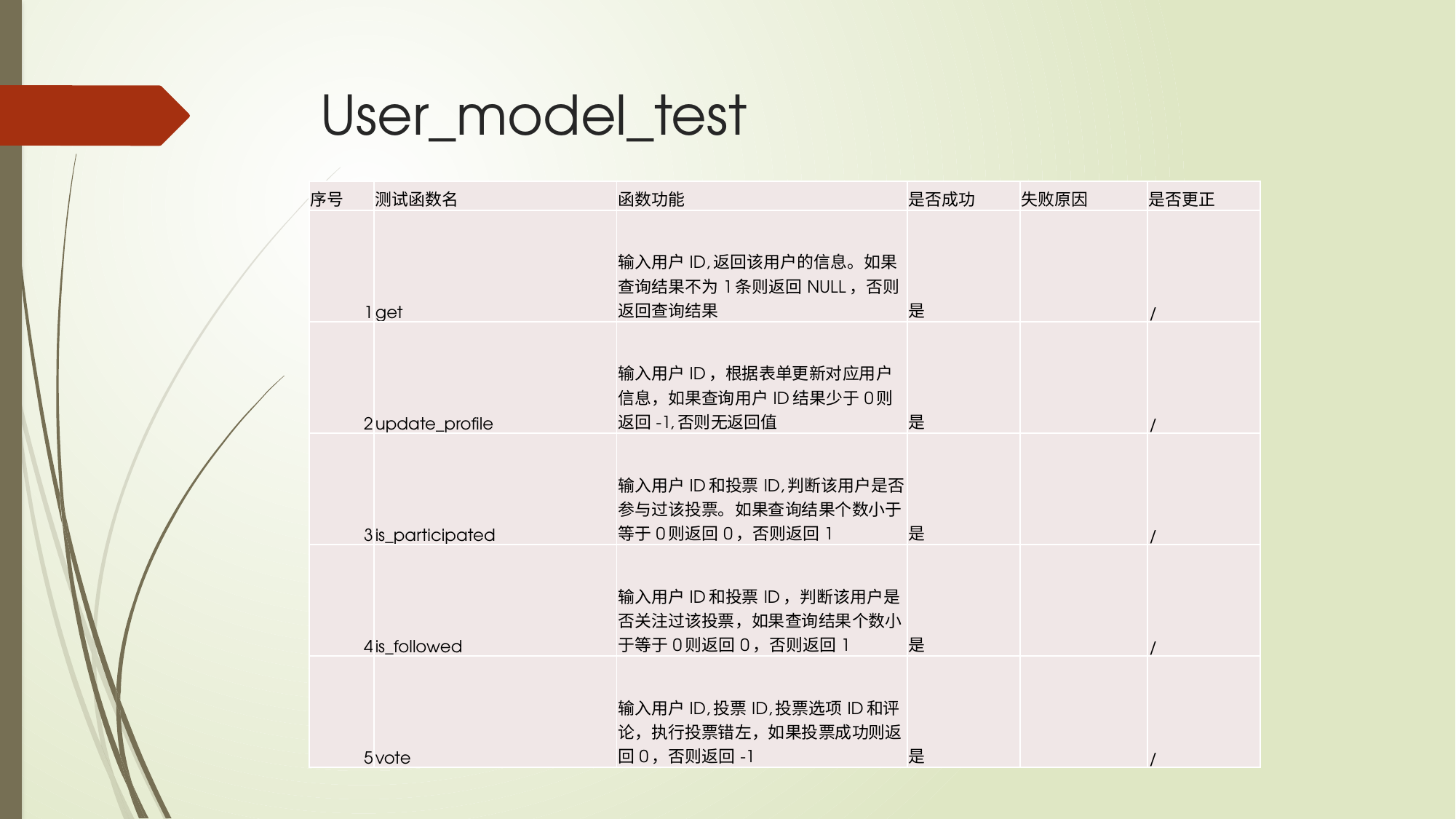

# User_model_test
| 序号 | 测试函数名 | 函数功能 | 是否成功 | 失败原因 | 是否更正 |
| --- | --- | --- | --- | --- | --- |
| 1 | get | 输入用户ID,返回该用户的信息。如果查询结果不为1条则返回NULL，否则返回查询结果 | 是 |  | / |
| 2 | update\_profile | 输入用户ID，根据表单更新对应用户信息，如果查询用户ID结果少于0则返回-1,否则无返回值 | 是 |  | / |
| 3 | is\_participated | 输入用户ID和投票ID,判断该用户是否参与过该投票。如果查询结果个数小于等于0则返回0，否则返回1 | 是 |  | / |
| 4 | is\_followed | 输入用户ID和投票ID，判断该用户是否关注过该投票，如果查询结果个数小于等于0则返回0，否则返回1 | 是 |  | / |
| 5 | vote | 输入用户ID,投票ID,投票选项ID和评论，执行投票错左，如果投票成功则返回0，否则返回-1 | 是 |  | / |